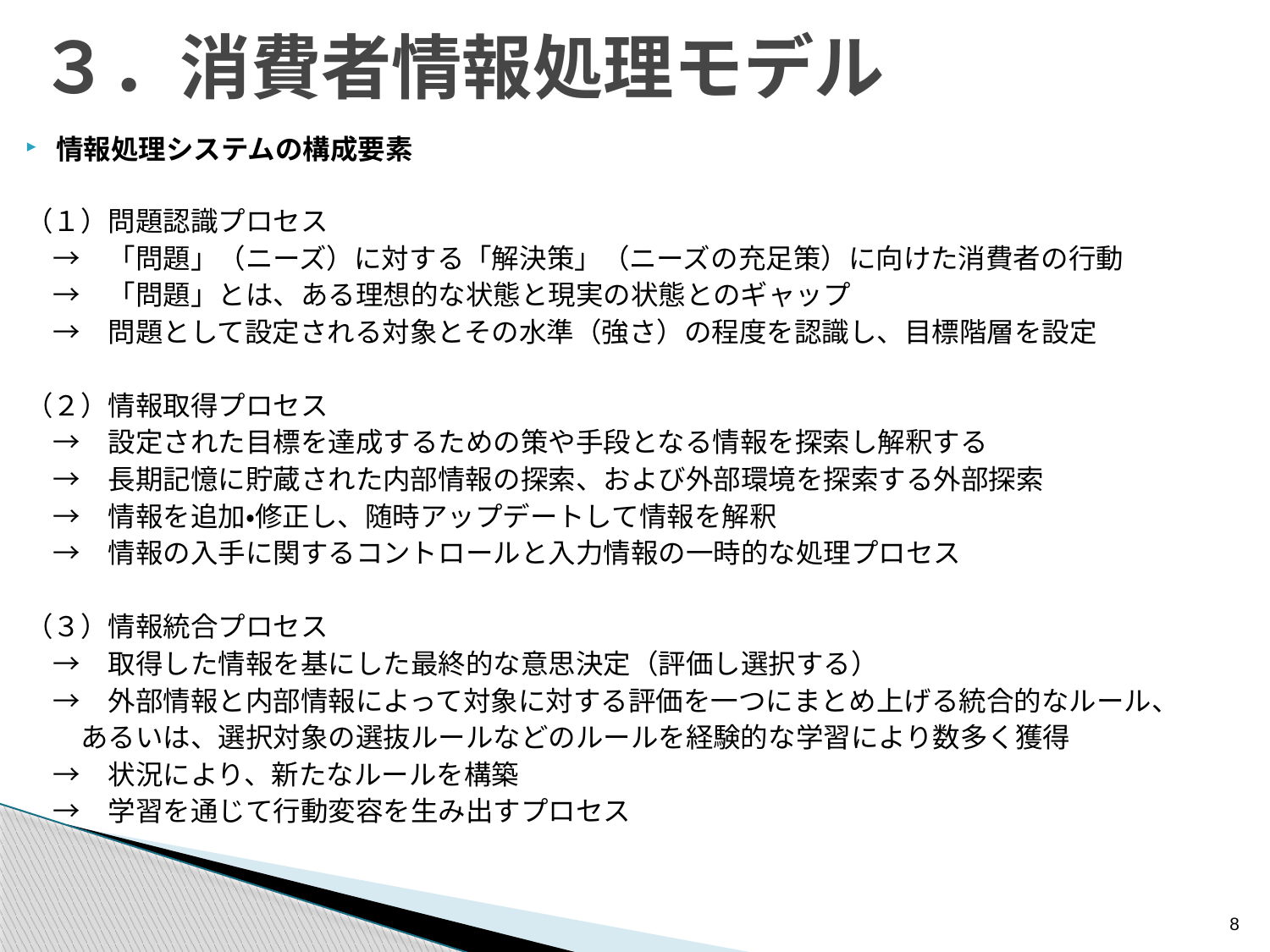

# ３．消費者情報処理モデル
情報処理システムの構成要素

（１）問題認識プロセス
　→　「問題」（ニーズ）に対する「解決策」（ニーズの充足策）に向けた消費者の行動
　→　「問題」とは、ある理想的な状態と現実の状態とのギャップ
　→　問題として設定される対象とその水準（強さ）の程度を認識し、目標階層を設定

（２）情報取得プロセス
　→　設定された目標を達成するための策や手段となる情報を探索し解釈する
　→　長期記憶に貯蔵された内部情報の探索、および外部環境を探索する外部探索
　→　情報を追加・修正し、随時アップデートして情報を解釈
　→　情報の入手に関するコントロールと入力情報の一時的な処理プロセス

（３）情報統合プロセス
　→　取得した情報を基にした最終的な意思決定（評価し選択する）
　→　外部情報と内部情報によって対象に対する評価を一つにまとめ上げる統合的なルール、
　　あるいは、選択対象の選抜ルールなどのルールを経験的な学習により数多く獲得
　→　状況により、新たなルールを構築
　→　学習を通じて行動変容を生み出すプロセス

8